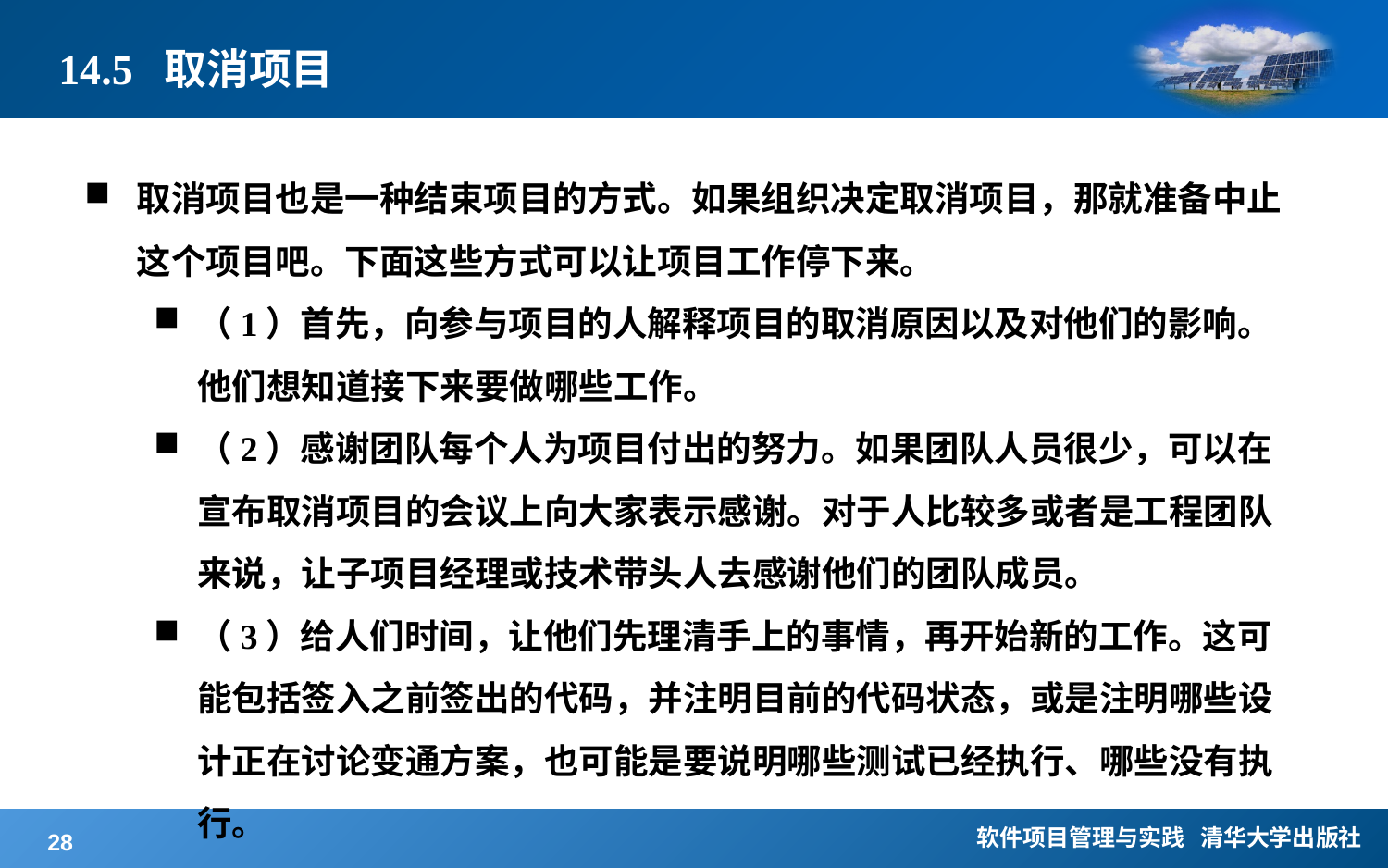

# 14.5  取消项目
取消项目也是一种结束项目的方式。如果组织决定取消项目，那就准备中止这个项目吧。下面这些方式可以让项目工作停下来。
（1）首先，向参与项目的人解释项目的取消原因以及对他们的影响。他们想知道接下来要做哪些工作。
（2）感谢团队每个人为项目付出的努力。如果团队人员很少，可以在宣布取消项目的会议上向大家表示感谢。对于人比较多或者是工程团队来说，让子项目经理或技术带头人去感谢他们的团队成员。
（3）给人们时间，让他们先理清手上的事情，再开始新的工作。这可能包括签入之前签出的代码，并注明目前的代码状态，或是注明哪些设计正在讨论变通方案，也可能是要说明哪些测试已经执行、哪些没有执行。